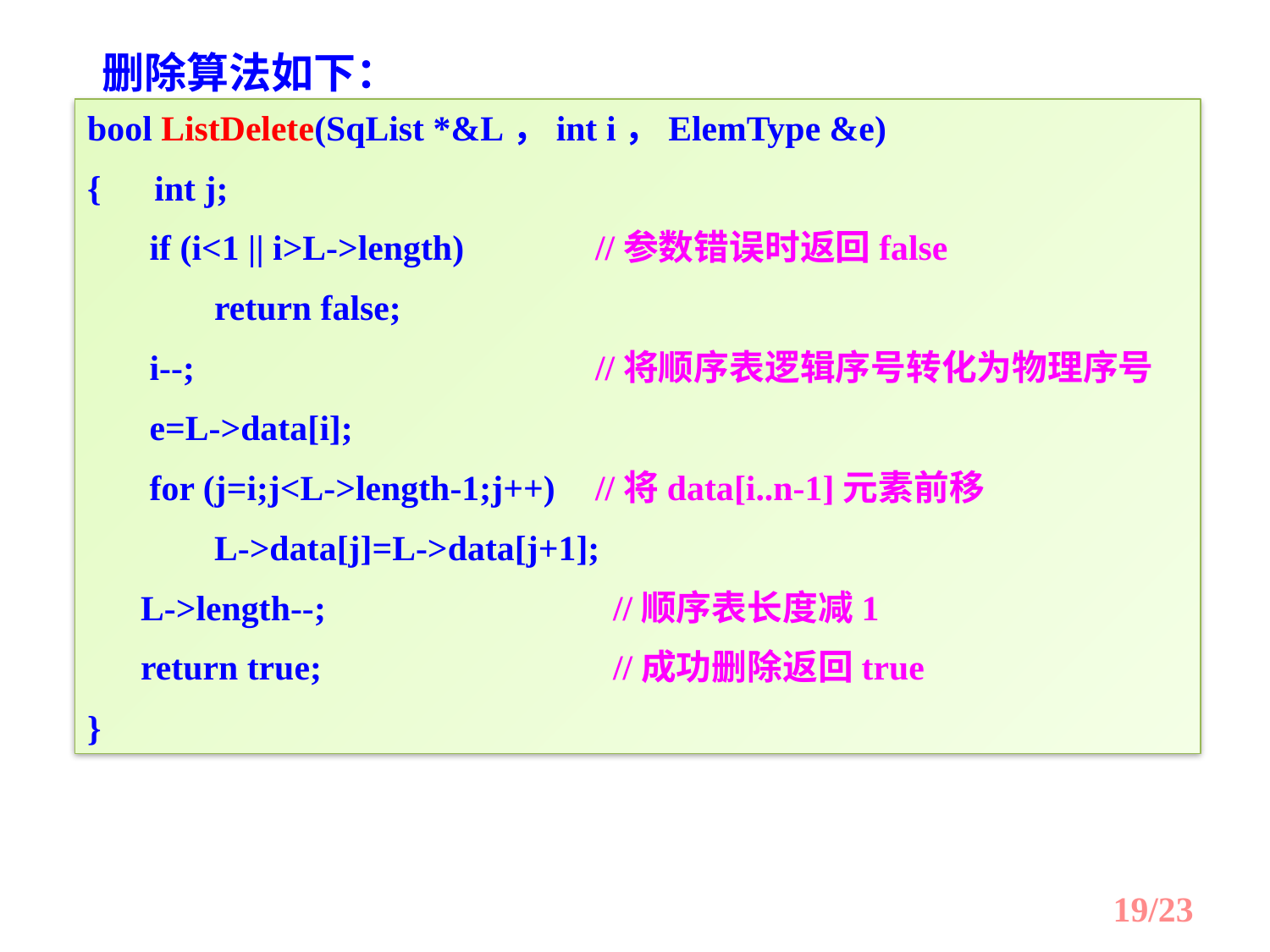

删除算法如下：
bool ListDelete(SqList *&L，int i，ElemType &e)
{      int j;
       if (i<1 || i>L->length)	　	//参数错误时返回false
	return false;
       i--;				//将顺序表逻辑序号转化为物理序号
       e=L->data[i];
       for (j=i;j<L->length-1;j++)  	//将data[i..n-1]元素前移
	L->data[j]=L->data[j+1];
      L->length--;			  //顺序表长度减1
      return true;			  //成功删除返回true
}
19/23